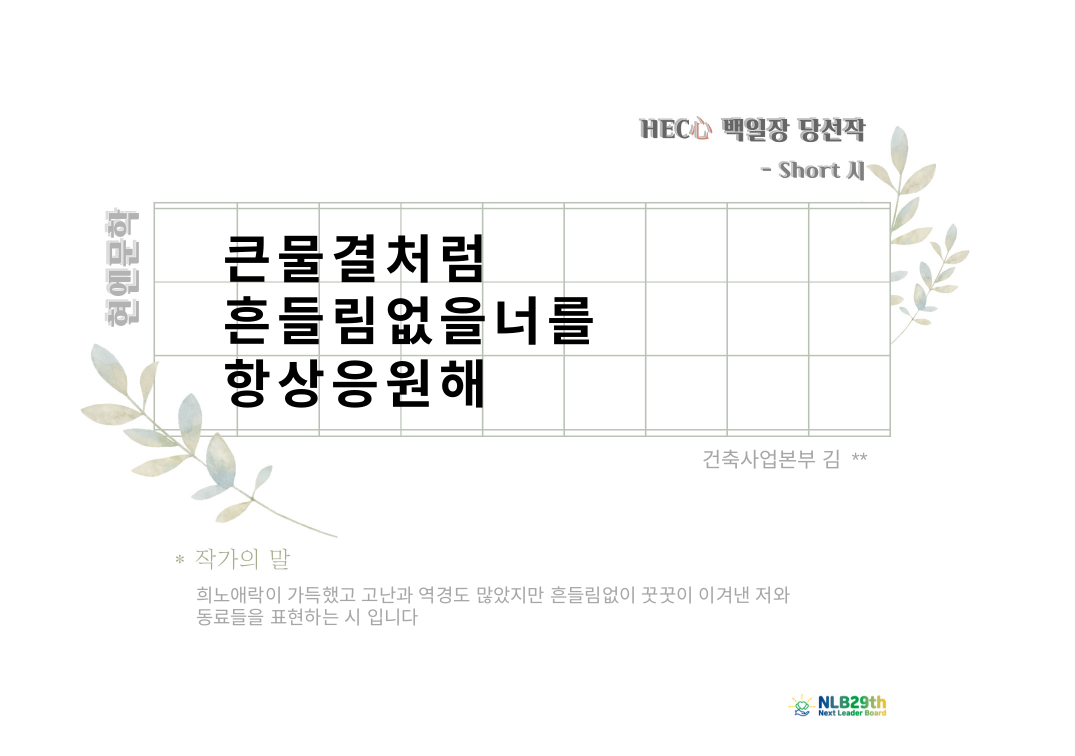

큰물결처럼
흔들림없을너를
항상응원해
건축사업본부 김 **
희노애락이 가득했고 고난과 역경도 많았지만 흔들림없이 꿋꿋이 이겨낸 저와 동료들을 표현하는 시 입니다